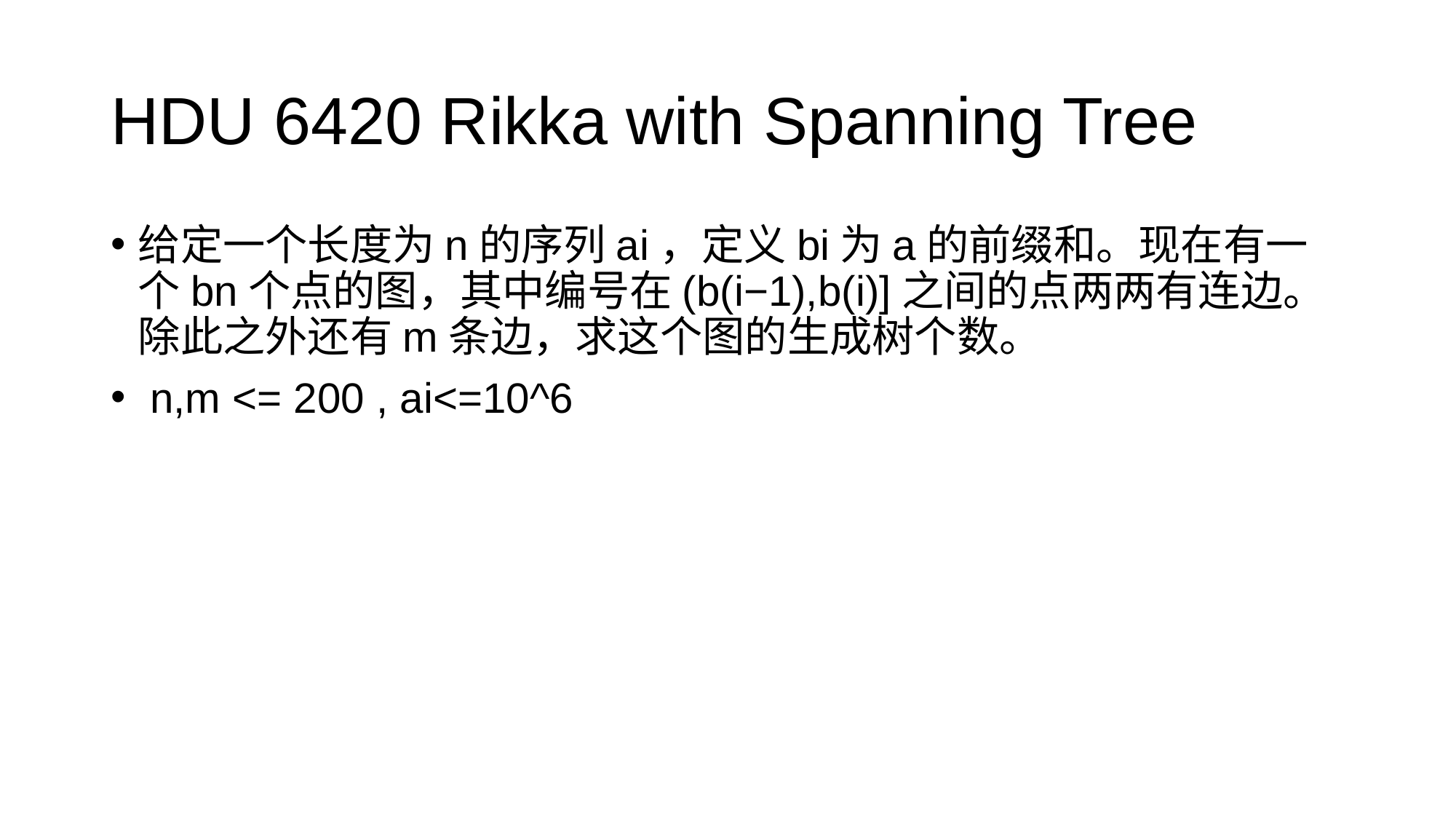

# HDU 6420 Rikka with Spanning Tree
给定一个长度为n的序列ai，定义bi为a的前缀和。现在有一个bn个点的图，其中编号在(b(i−1),b(i)]之间的点两两有连边。除此之外还有m条边，求这个图的生成树个数。
 n,m <= 200 , ai<=10^6